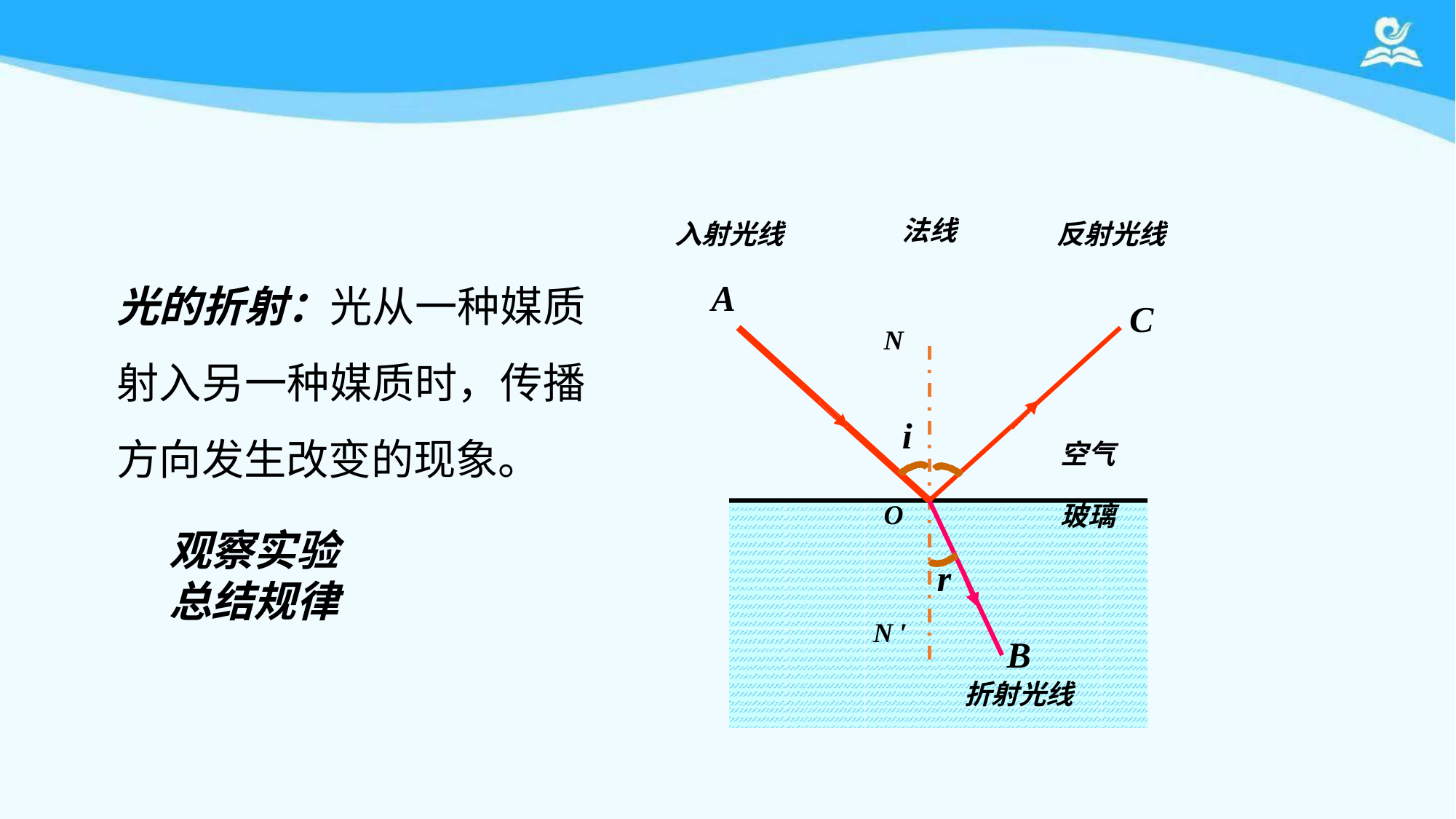

入射光线
A
法线
反射光线
光的折射：光从一种媒质 射入另一种媒质时，传播 方向发生改变的现象。
观察实验 总结规律
C
N

i

空气

O

玻璃

r

N ′
B
折射光线